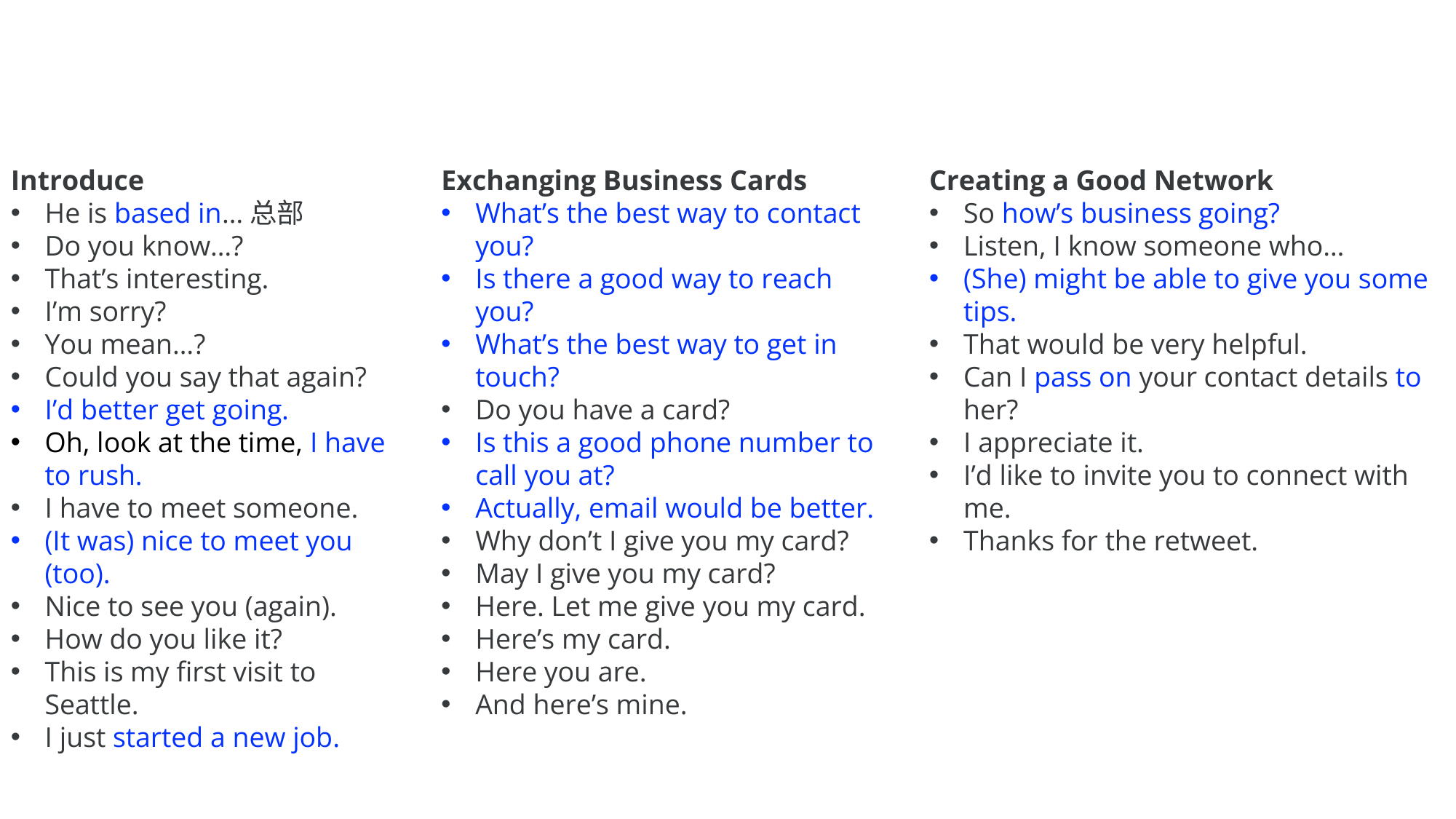

#
Introduce
He is based in…总部
Do you know…?
That’s interesting.
I’m sorry?
You mean…?
Could you say that again?
I’d better get going.
Oh, look at the time, I have to rush.
I have to meet someone.
(It was) nice to meet you (too).
Nice to see you (again).
How do you like it?
This is my first visit to Seattle.
I just started a new job.
Exchanging Business Cards
What’s the best way to contact you?
Is there a good way to reach you?
What’s the best way to get in touch?
Do you have a card?
Is this a good phone number to call you at?
Actually, email would be better.
Why don’t I give you my card?
May I give you my card?
Here. Let me give you my card.
Here’s my card.
Here you are.
And here’s mine.
Creating a Good Network
So how’s business going?
Listen, I know someone who…
(She) might be able to give you some tips.
That would be very helpful.
Can I pass on your contact details to her?
I appreciate it.
I’d like to invite you to connect with me.
Thanks for the retweet.